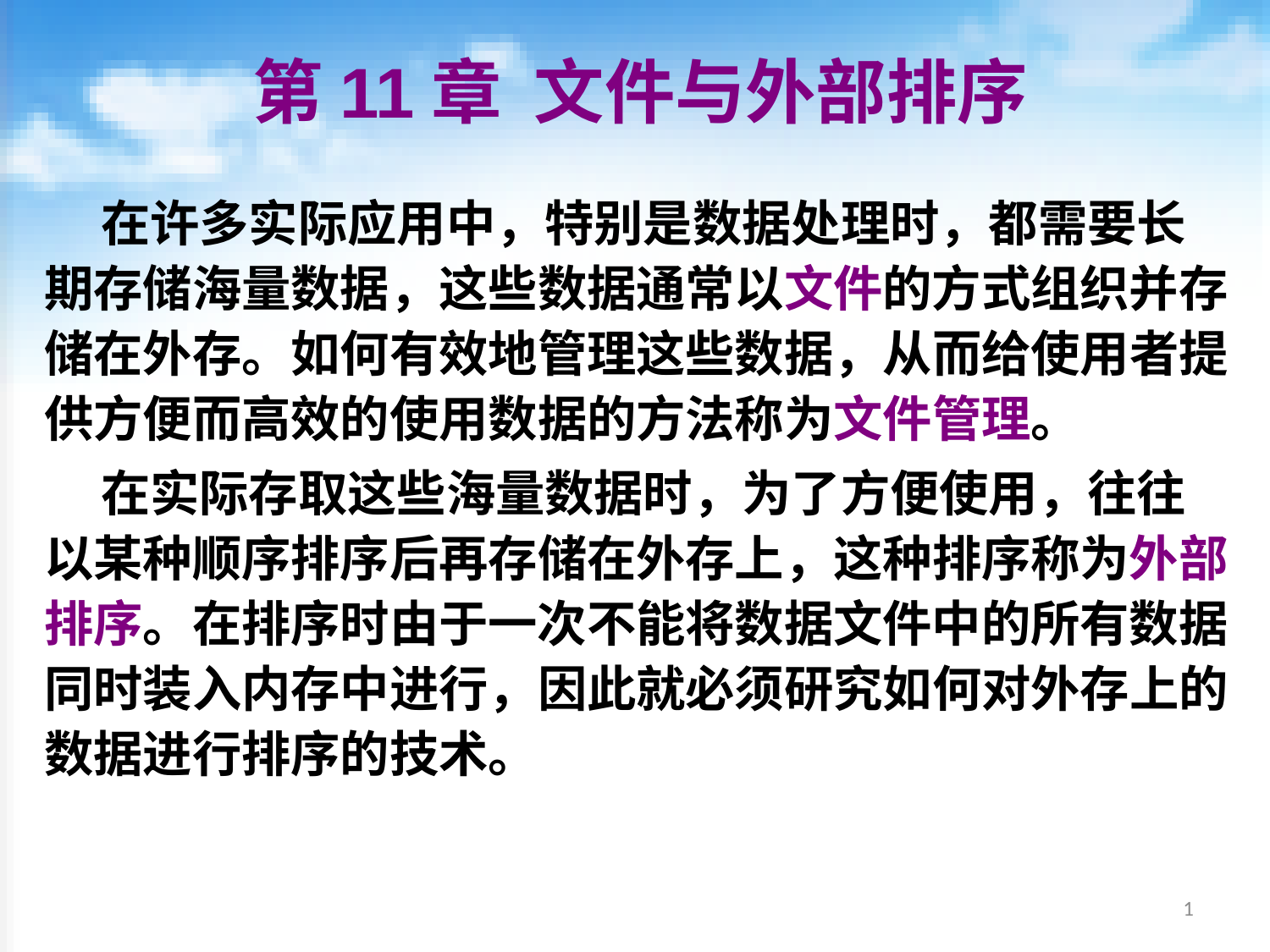

# 第11章  文件与外部排序
    在许多实际应用中，特别是数据处理时，都需要长期存储海量数据，这些数据通常以文件的方式组织并存储在外存。如何有效地管理这些数据，从而给使用者提供方便而高效的使用数据的方法称为文件管理。
    在实际存取这些海量数据时，为了方便使用，往往以某种顺序排序后再存储在外存上，这种排序称为外部排序。在排序时由于一次不能将数据文件中的所有数据同时装入内存中进行，因此就必须研究如何对外存上的数据进行排序的技术。
1